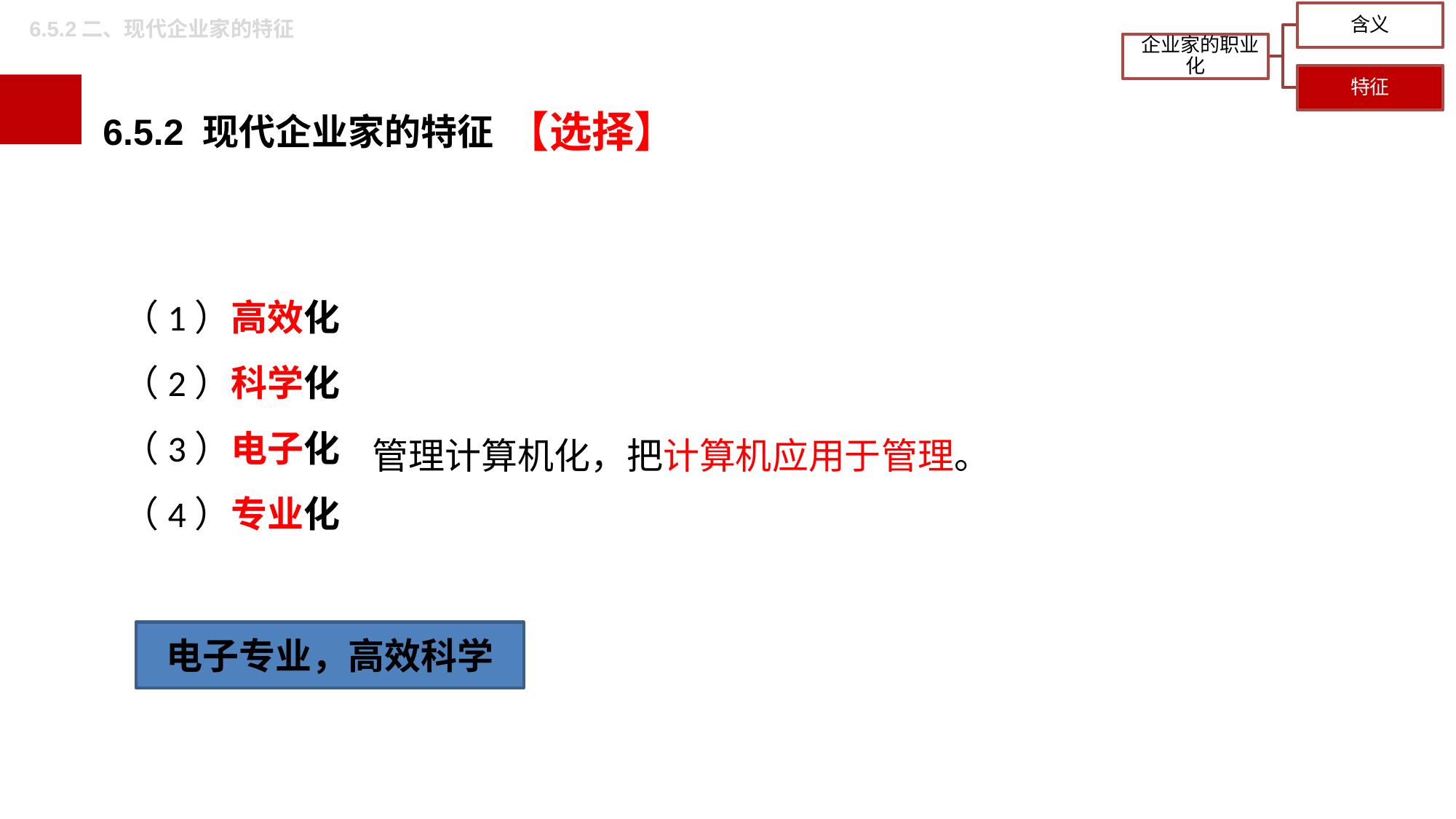

企业家的职业化
含义
特征
6.5.2二、现代企业家的特征
【选择】
6.5.2 现代企业家的特征
（1）高效化
（2）科学化
（3）电子化
（4）专业化
管理计算机化，把计算机应用于管理。
电子专业，高效科学